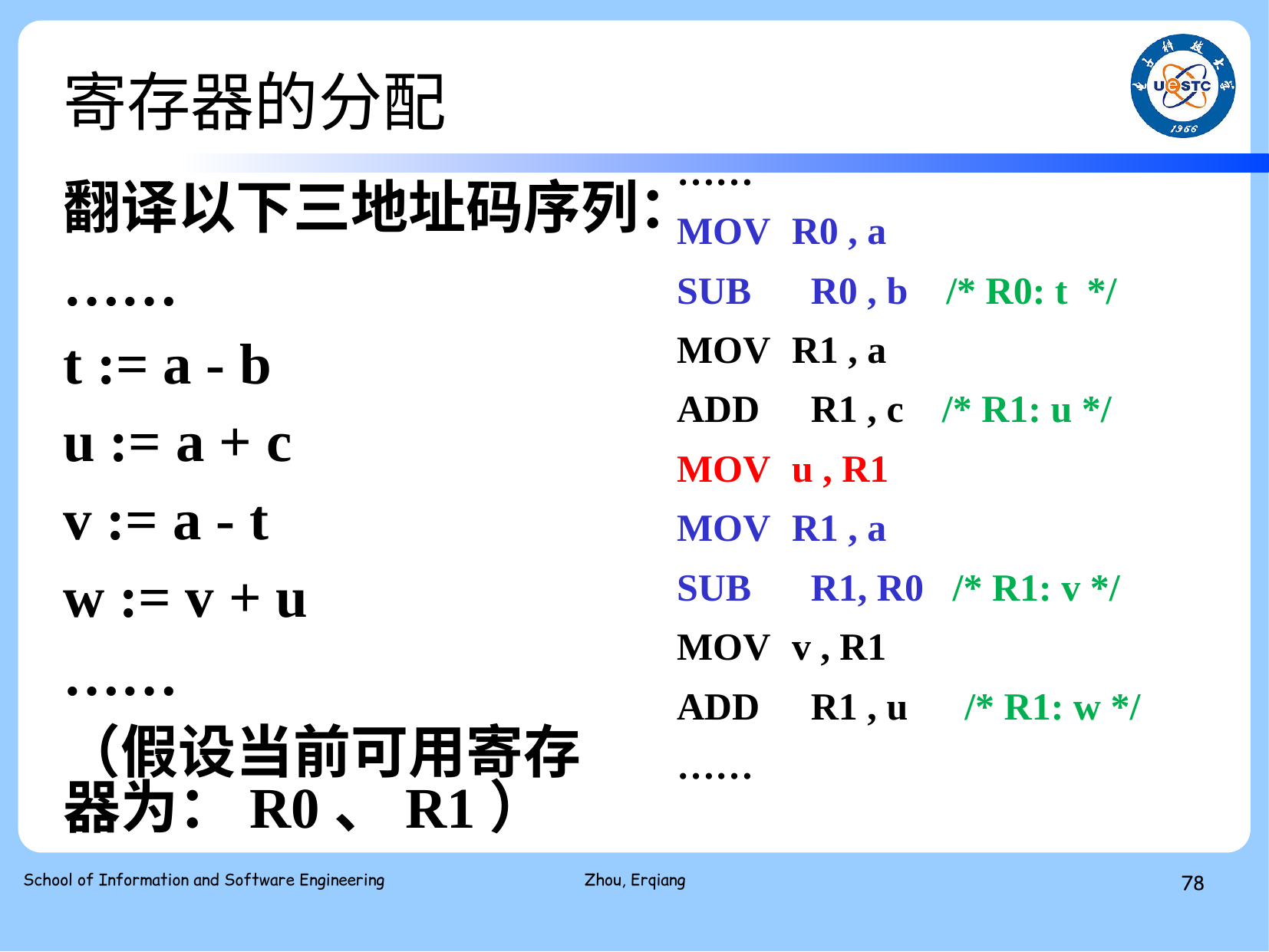

# 寄存器的分配
……
MOV	R0 , a
SUB	  R0 , b    /* R0: t  */
MOV	R1 , a
ADD	  R1 , c    /* R1: u */
MOV	u , R1
MOV	R1 , a
SUB	  R1, R0   /* R1: v */
MOV	v , R1
ADD	  R1 , u　/* R1: w */
……
翻译以下三地址码序列：
……
t := a - b
u := a + c
v := a - t
w := v + u
……
（假设当前可用寄存
器为：R0、R1）
 School of Information and Software Engineering
Zhou, Erqiang
78